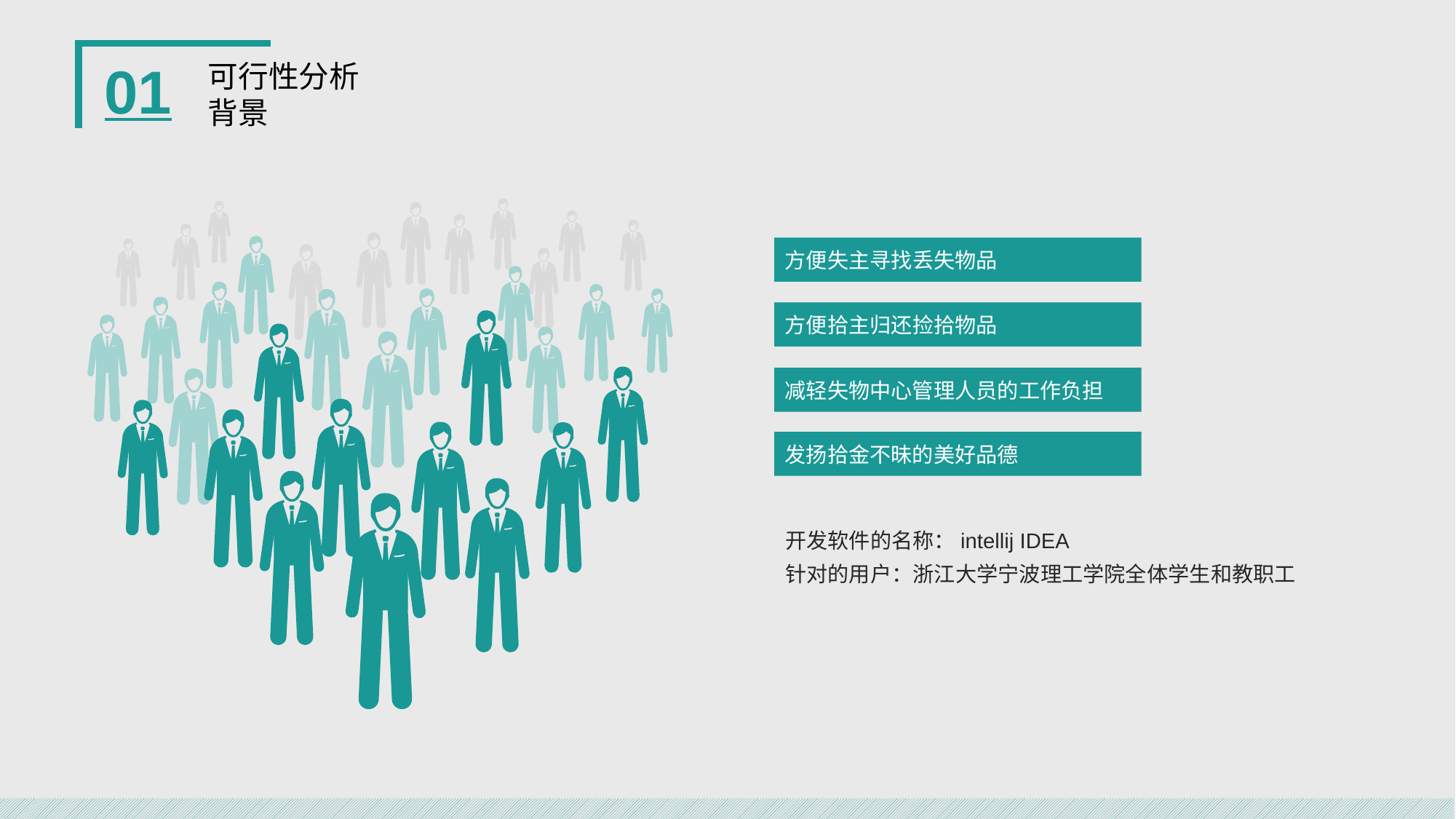

01
可行性分析
背景

方便失主寻找丢失物品

方便拾主归还捡拾物品

减轻失物中心管理人员的工作负担

发扬拾金不昧的美好品德

开发软件的名称：intellij IDEA
针对的用户：浙江大学宁波理工学院全体学生和教职工